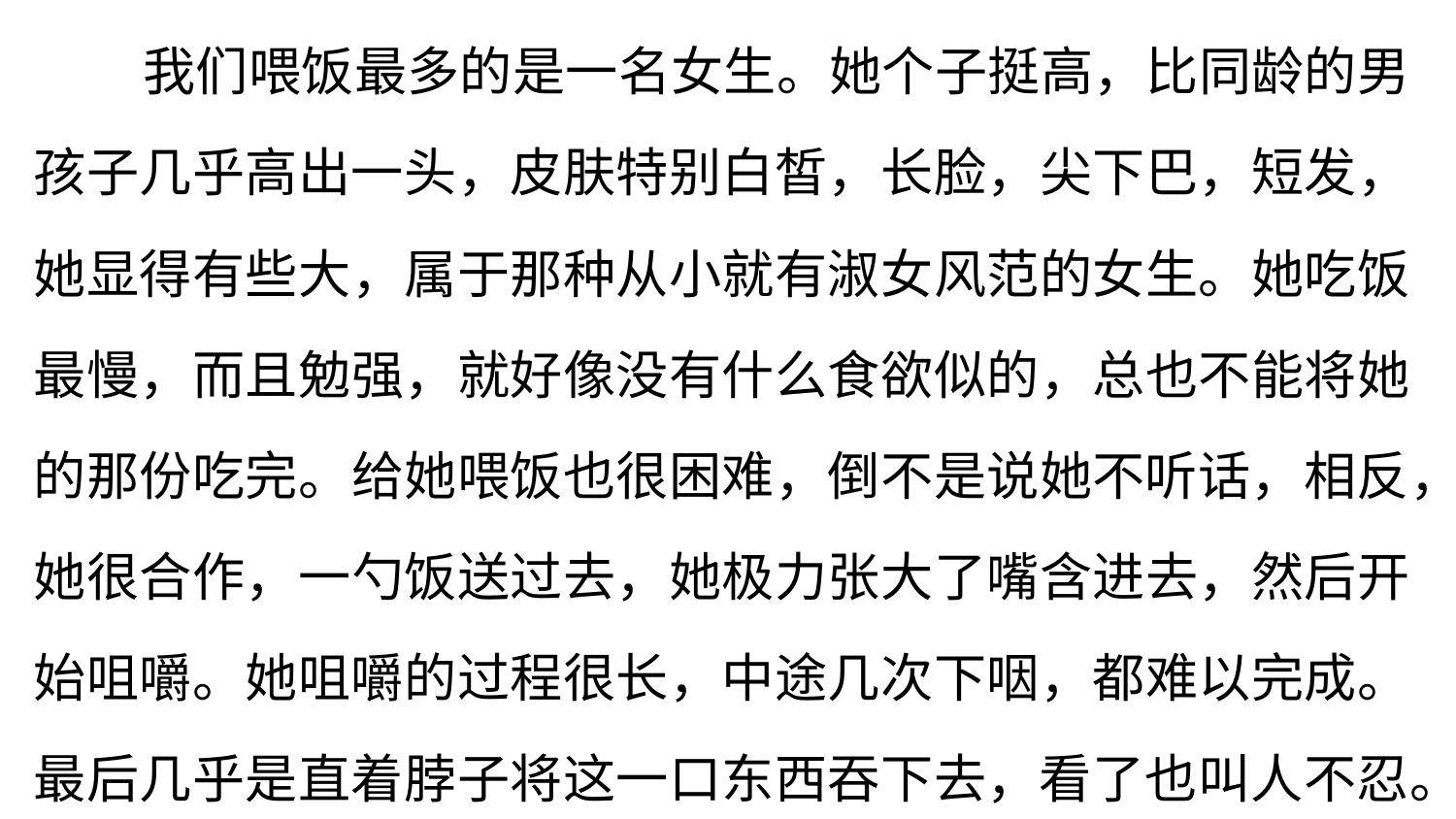

我们喂饭最多的是一名女生。她个子挺高，比同龄的男孩子几乎高出一头，皮肤特别白皙，长脸，尖下巴，短发，她显得有些大，属于那种从小就有淑女风范的女生。她吃饭最慢，而且勉强，就好像没有什么食欲似的，总也不能将她的那份吃完。给她喂饭也很困难，倒不是说她不听话，相反，她很合作，一勺饭送过去，她极力张大了嘴含进去，然后开始咀嚼。她咀嚼的过程很长，中途几次下咽，都难以完成。最后几乎是直着脖子将这一口东西吞下去，看了也叫人不忍。